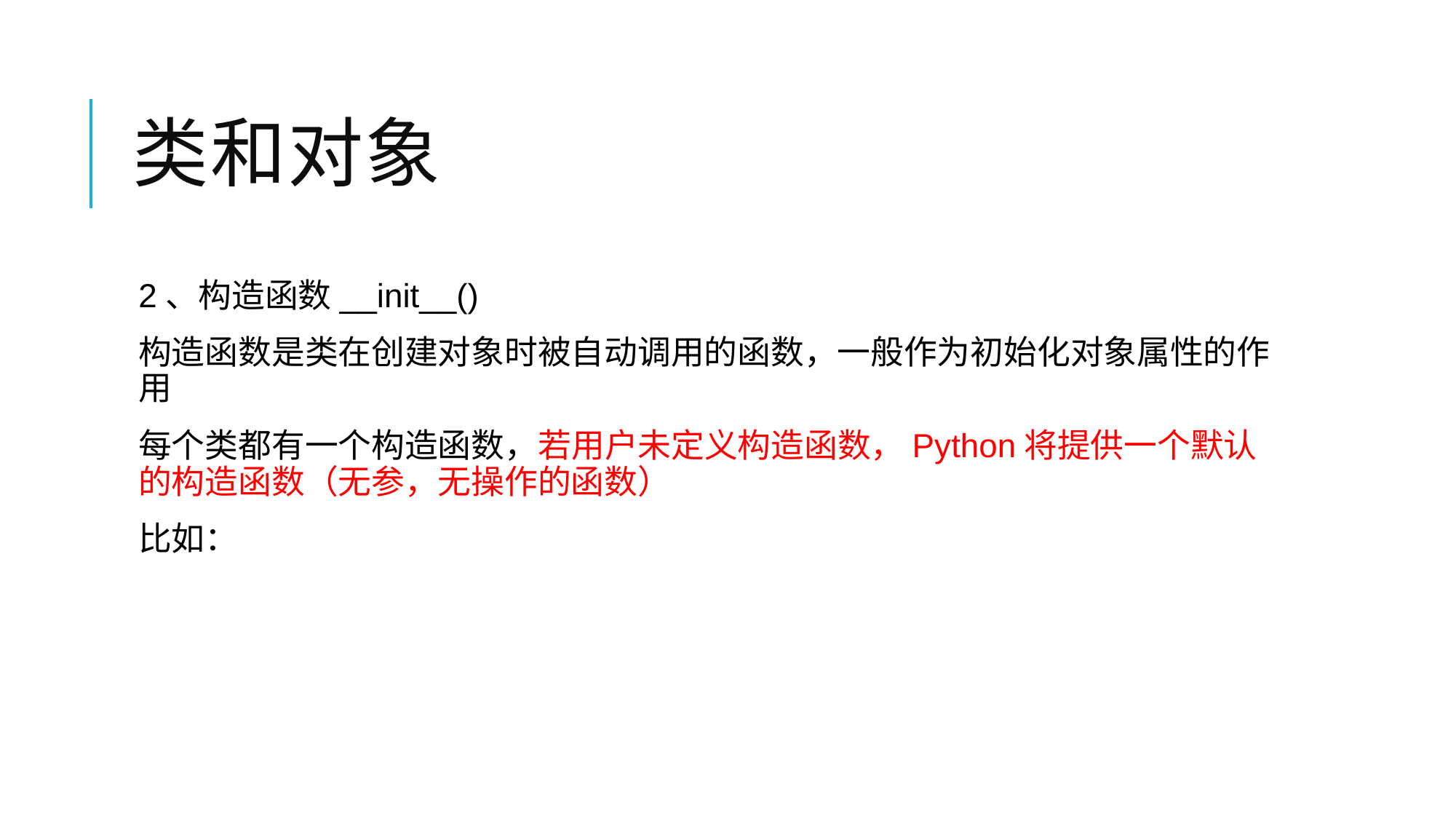

# 类和对象
2、构造函数__init__()
构造函数是类在创建对象时被自动调用的函数，一般作为初始化对象属性的作用
每个类都有一个构造函数，若用户未定义构造函数，Python将提供一个默认的构造函数（无参，无操作的函数）
比如：